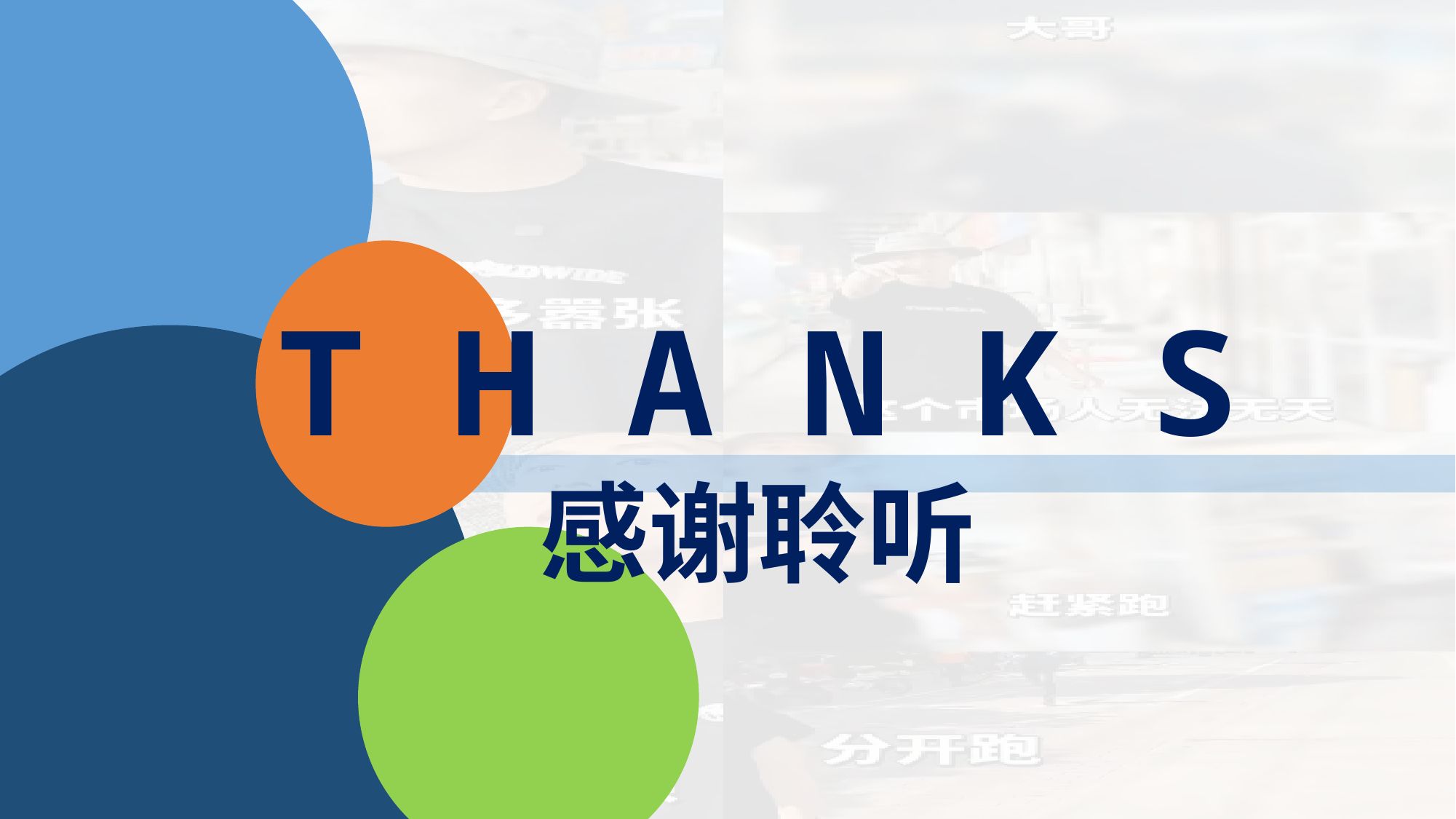

T H A N K S
感谢聆听